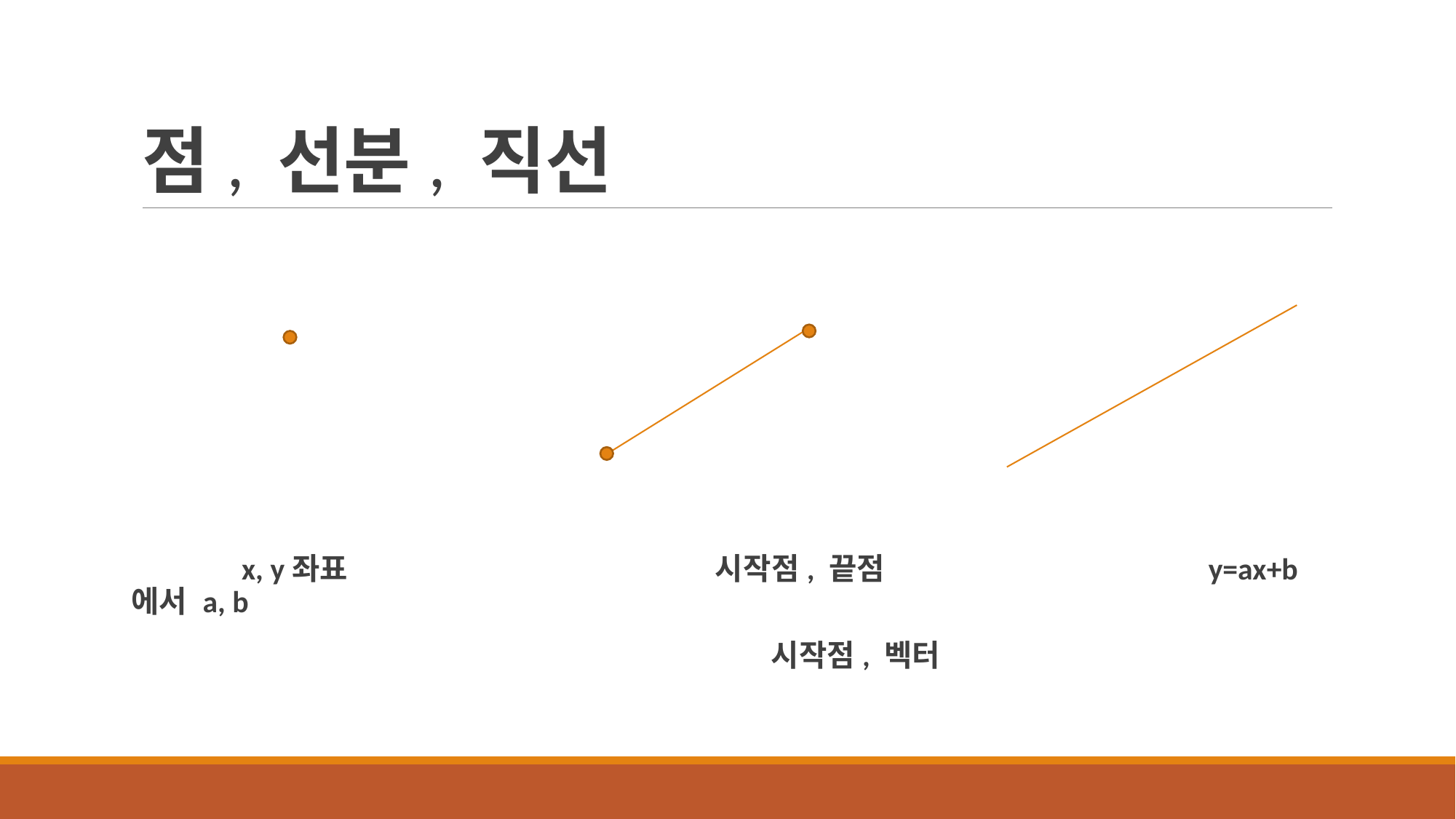

# 점, 선분, 직선

                x, y좌표                                           시작점, 끝점                                     y=ax+b에서 a, b
                                                                          시작점, 벡터